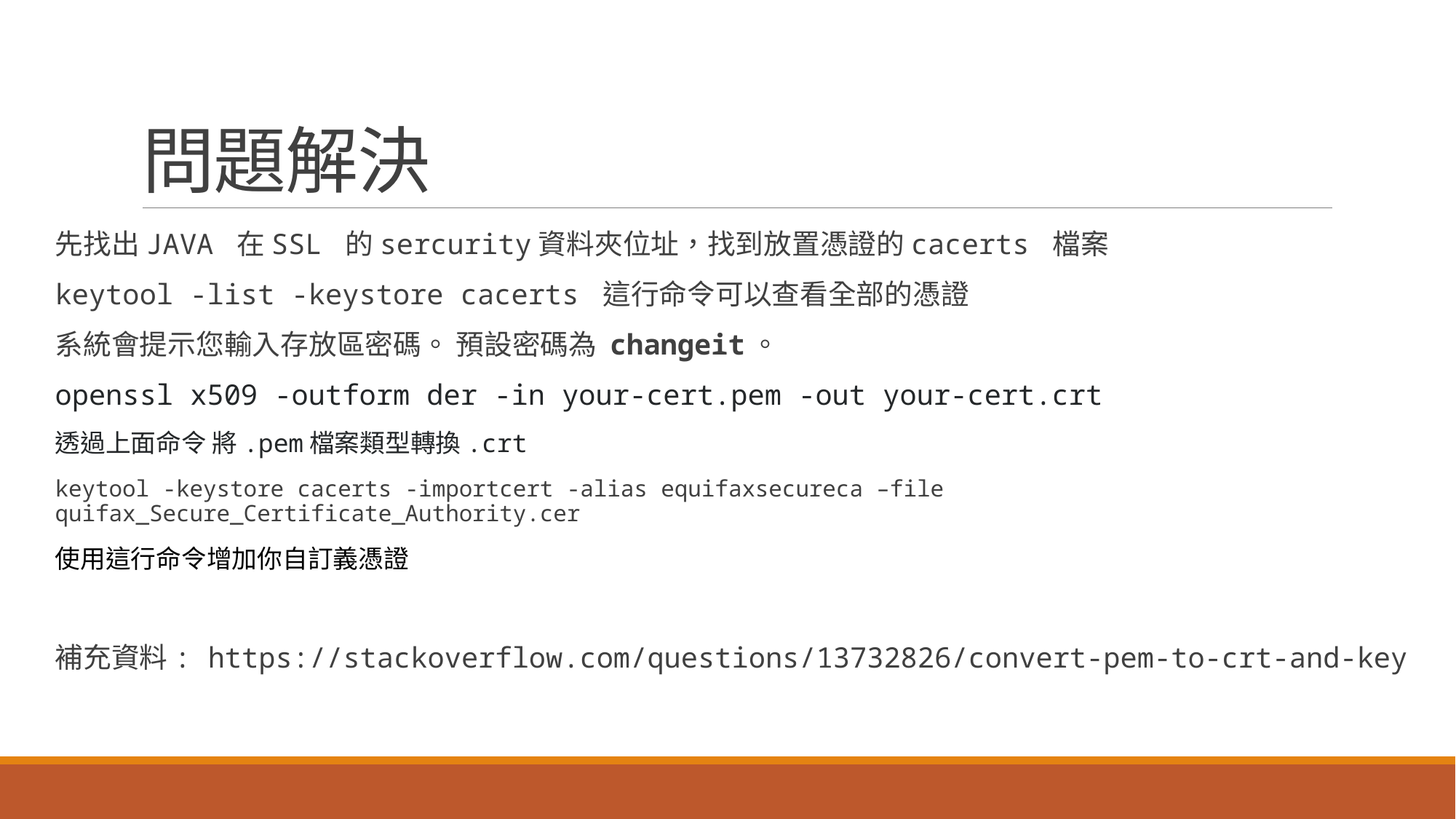

# 問題解決
先找出JAVA 在SSL 的sercurity資料夾位址，找到放置憑證的cacerts 檔案
keytool -list -keystore cacerts 這行命令可以查看全部的憑證
系統會提示您輸入存放區密碼。 預設密碼為 changeit。
openssl x509 -outform der -in your-cert.pem -out your-cert.crt
透過上面命令 將.pem檔案類型轉換.crt
keytool -keystore cacerts -importcert -alias equifaxsecureca –file quifax_Secure_Certificate_Authority.cer
使用這行命令增加你自訂義憑證

補充資料: https://stackoverflow.com/questions/13732826/convert-pem-to-crt-and-key